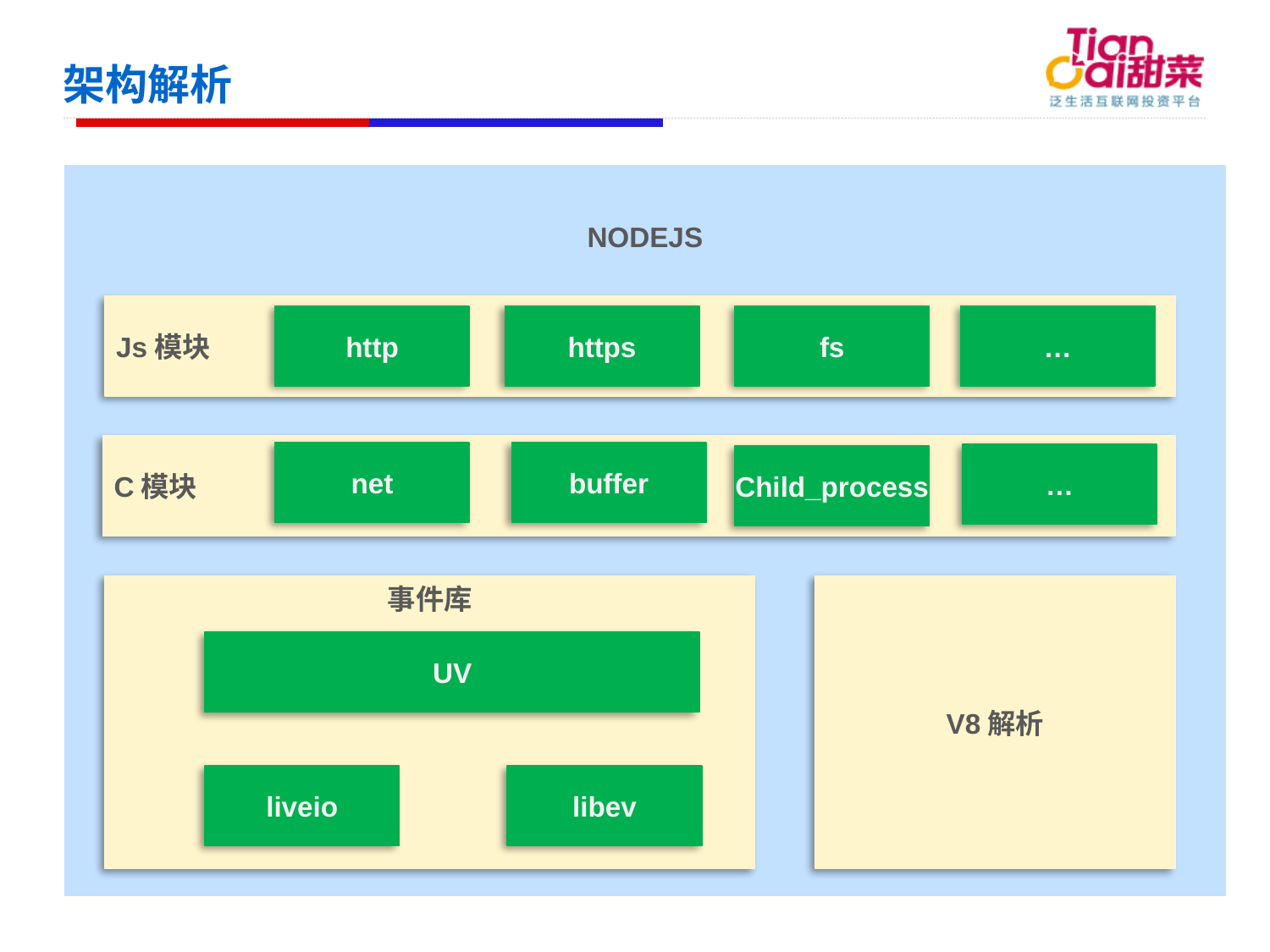

# 架构解析

NODEJS
Js模块
http
https
fs
…
C模块
net
buffer
…
Child_process
V8解析
事件库
UV
liveio
libev